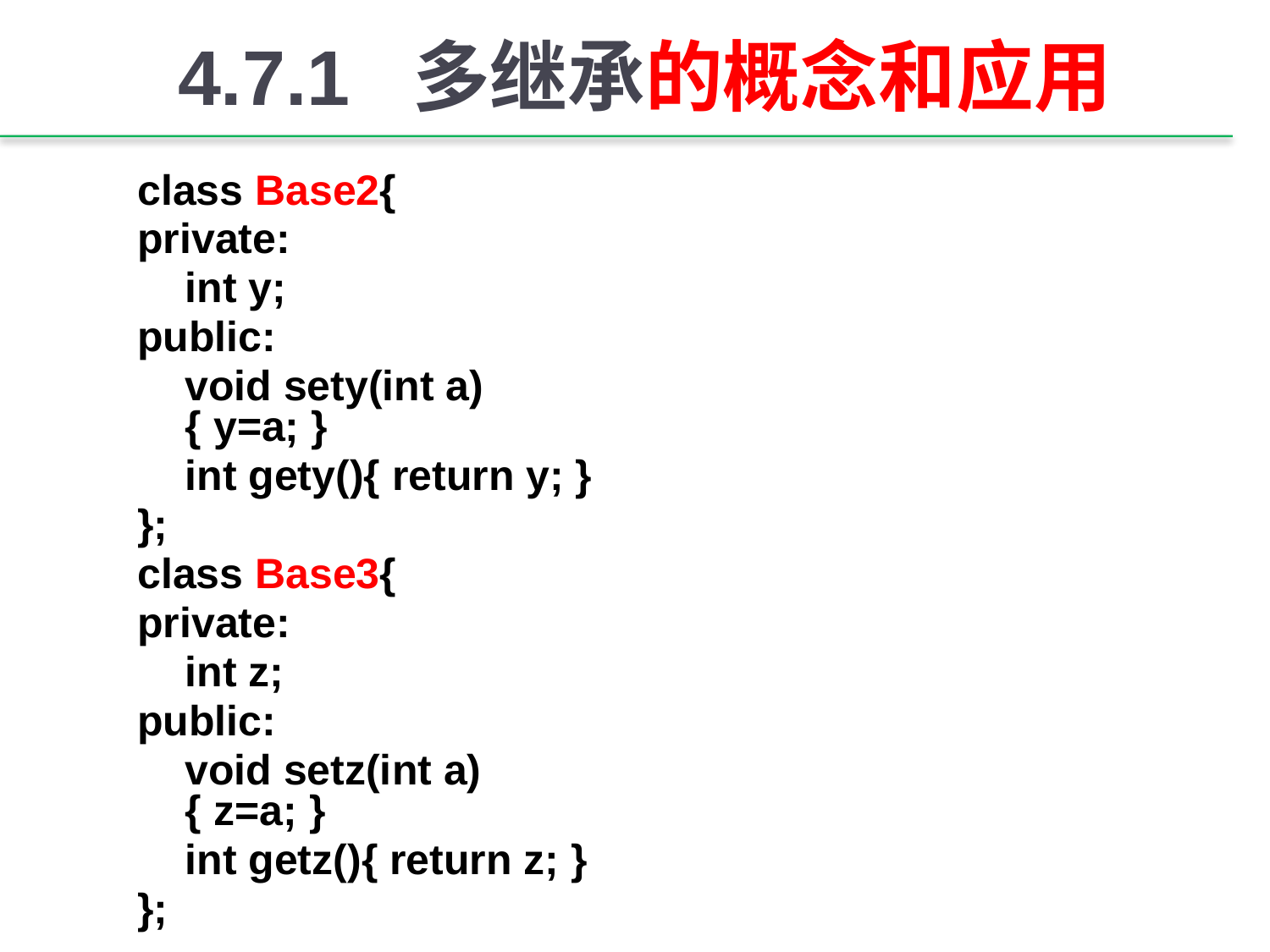

# 4.7.1  多继承的概念和应用
class Base2{
private:
    int y;
public:
    void sety(int a){ y=a; }
    int gety(){ return y; }
};
class Base3{
private:
    int z;
public:
    void setz(int a){ z=a; }
    int getz(){ return z; }
};